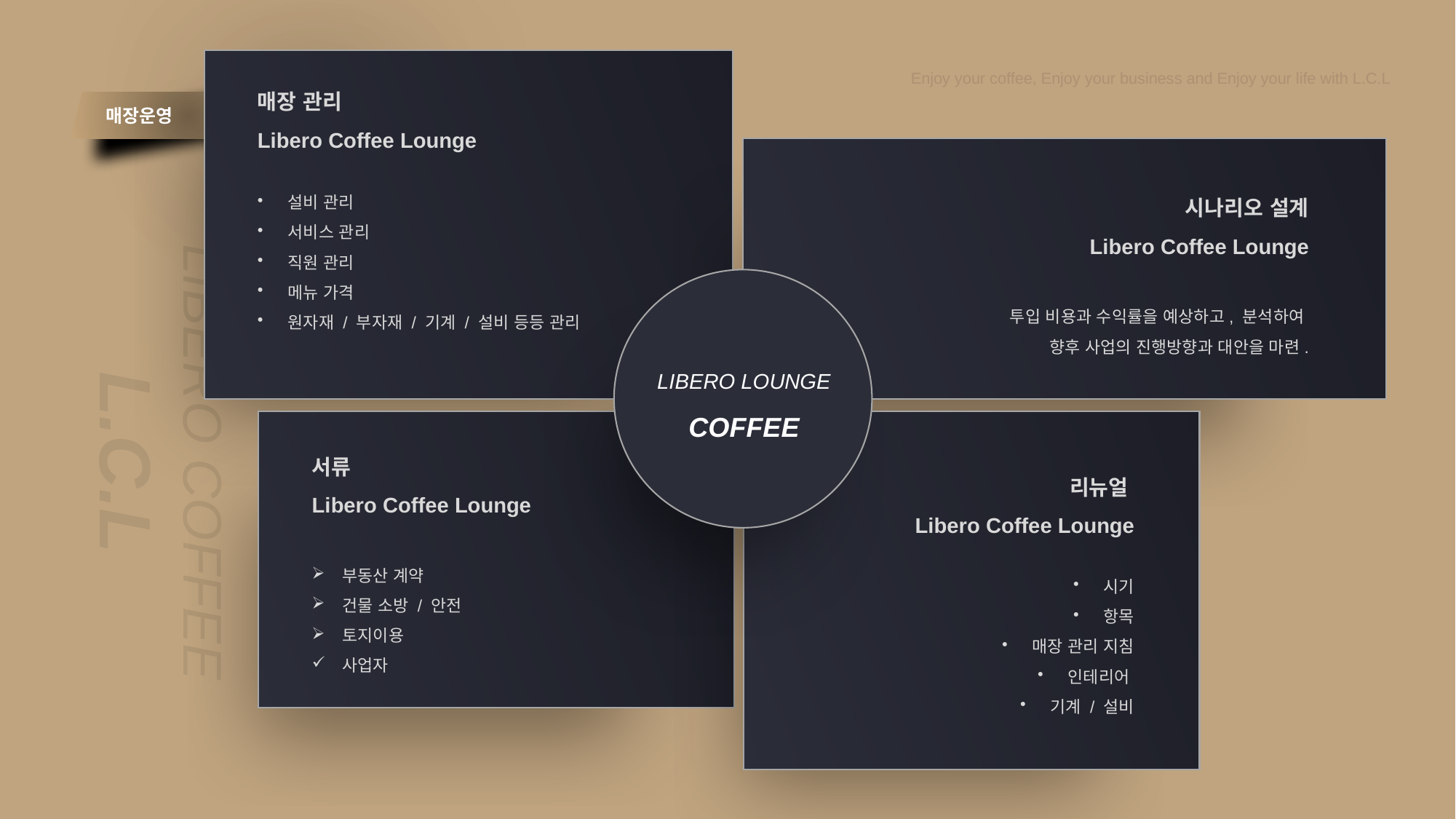

Enjoy your coffee, Enjoy your business and Enjoy your life with L.C.L
매장 관리
Libero Coffee Lounge

설비 관리
서비스 관리
직원 관리
메뉴 가격
원자재 / 부자재 / 기계 / 설비 등등 관리

매장운영

시나리오 설계
Libero Coffee Lounge

투입 비용과 수익률을 예상하고, 분석하여
향후 사업의 진행방향과 대안을 마련.

LIBERO LOUNGE
COFFEE
LIBERO COFFEE
L.C.L

서류
Libero Coffee Lounge

부동산 계약
건물 소방 / 안전
토지이용
사업자
리뉴얼
Libero Coffee Lounge

시기
항목
매장 관리 지침
인테리어
기계 / 설비